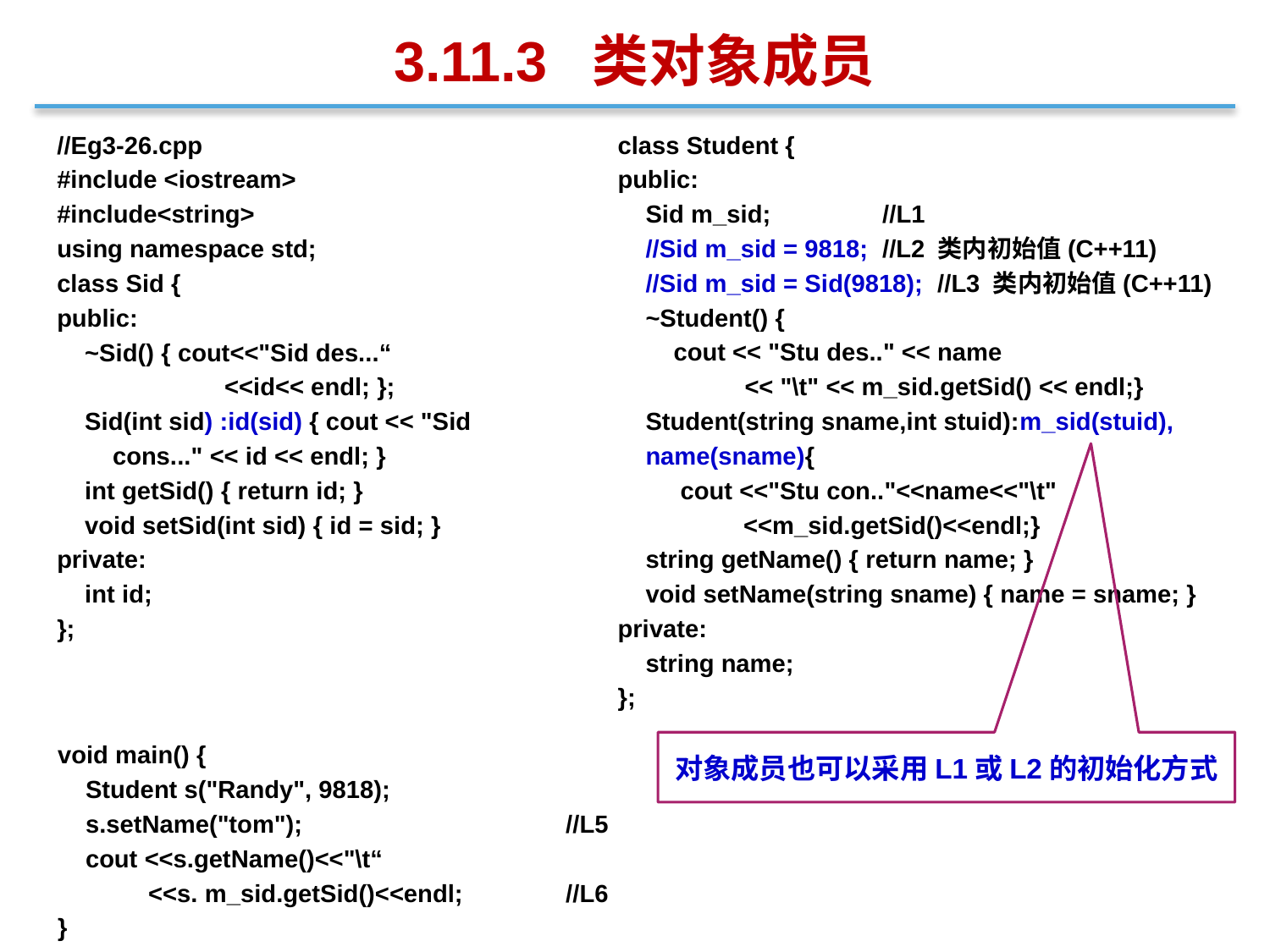

3.11.3  类对象成员
//Eg3-26.cpp
#include <iostream>
#include<string>
using namespace std;
class Sid {
public:
    ~Sid() { cout<<"Sid des...“
                        <<id<< endl; };
    Sid(int sid) :id(sid) { cout << "Sid
        cons..." << id << endl; }
    int getSid() { return id; }
    void setSid(int sid) { id = sid; }
private:
    int id;
};

class Student {
public:
    Sid m_sid;                //L1
    //Sid m_sid = 9818;  //L2 类内初始值(C++11)
    //Sid m_sid = Sid(9818);  //L3 类内初始值(C++11)
    ~Student() {
        cout << "Stu des.." << name
	<< "\t" << m_sid.getSid() << endl;}
    Student(string sname,int stuid):m_sid(stuid),
    name(sname){
         cout <<"Stu con.."<<name<<"\t"
                  <<m_sid.getSid()<<endl;}
    string getName() { return name; }
    void setName(string sname) { name = sname; }
private:
    string name;
};

对象成员也可以采用L1或L2的初始化方式
void main() {
    Student s("Randy", 9818);
    s.setName("tom");			//L5
    cout <<s.getName()<<"\t“
             <<s. m_sid.getSid()<<endl;	//L6
}